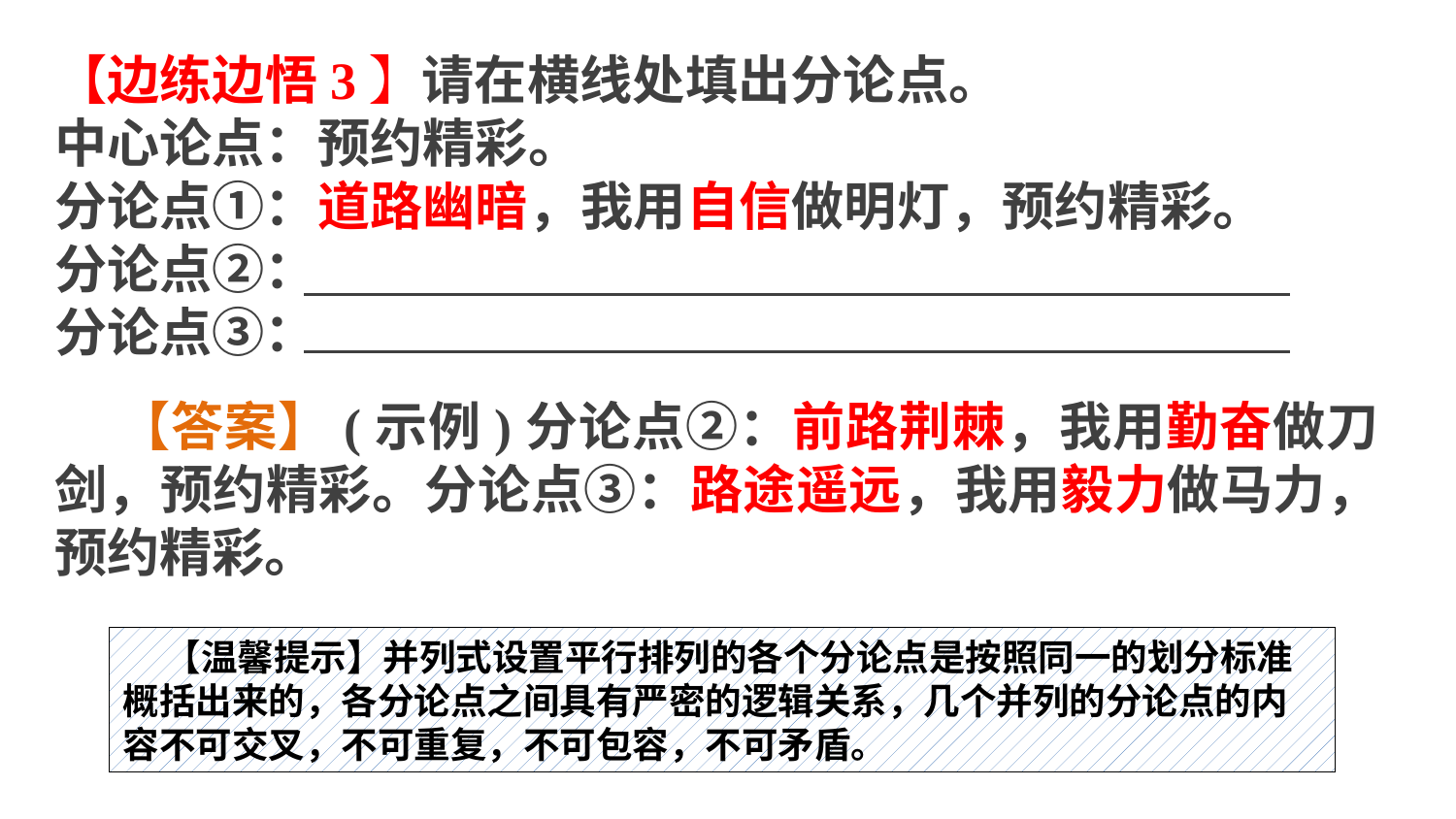

【边练边悟3】请在横线处填出分论点。
中心论点：预约精彩。
分论点①：道路幽暗，我用自信做明灯，预约精彩。
分论点②：
分论点③：
    【答案】(示例)分论点②：前路荆棘，我用勤奋做刀剑，预约精彩。分论点③：路途遥远，我用毅力做马力，预约精彩。
    【温馨提示】并列式设置平行排列的各个分论点是按照同一的划分标准概括出来的，各分论点之间具有严密的逻辑关系，几个并列的分论点的内容不可交叉，不可重复，不可包容，不可矛盾。